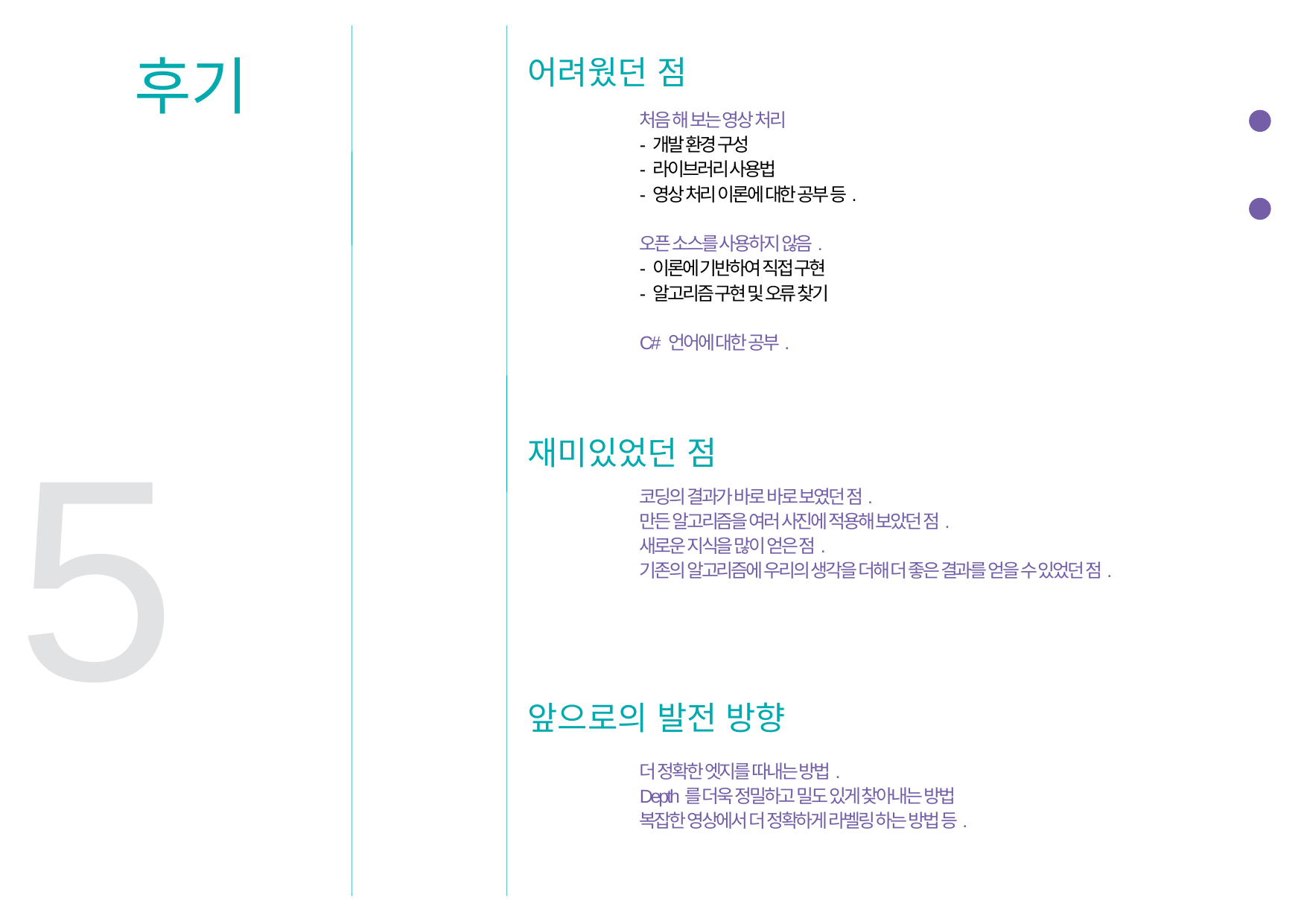

후기

어려웠던 점
	처음 해 보는 영상 처리
	- 개발 환경 구성
	- 라이브러리 사용법
	- 영상 처리 이론에 대한 공부 등.

	오픈 소스를 사용하지 않음.
	- 이론에 기반하여 직접 구현
	- 알고리즘 구현 및 오류 찾기

	C# 언어에 대한 공부.

재미있었던 점
5
	코딩의 결과가 바로 바로 보였던 점.
	만든 알고리즘을 여러 사진에 적용해 보았던 점.
	새로운 지식을 많이 얻은 점.
	기존의 알고리즘에 우리의 생각을 더해 더 좋은 결과를 얻을 수 있었던 점.
앞으로의 발전 방향
	더 정확한 엣지를 따내는 방법.
	Depth를 더욱 정밀하고 밀도 있게 찾아내는 방법
	복잡한 영상에서 더 정확하게 라벨링 하는 방법 등.